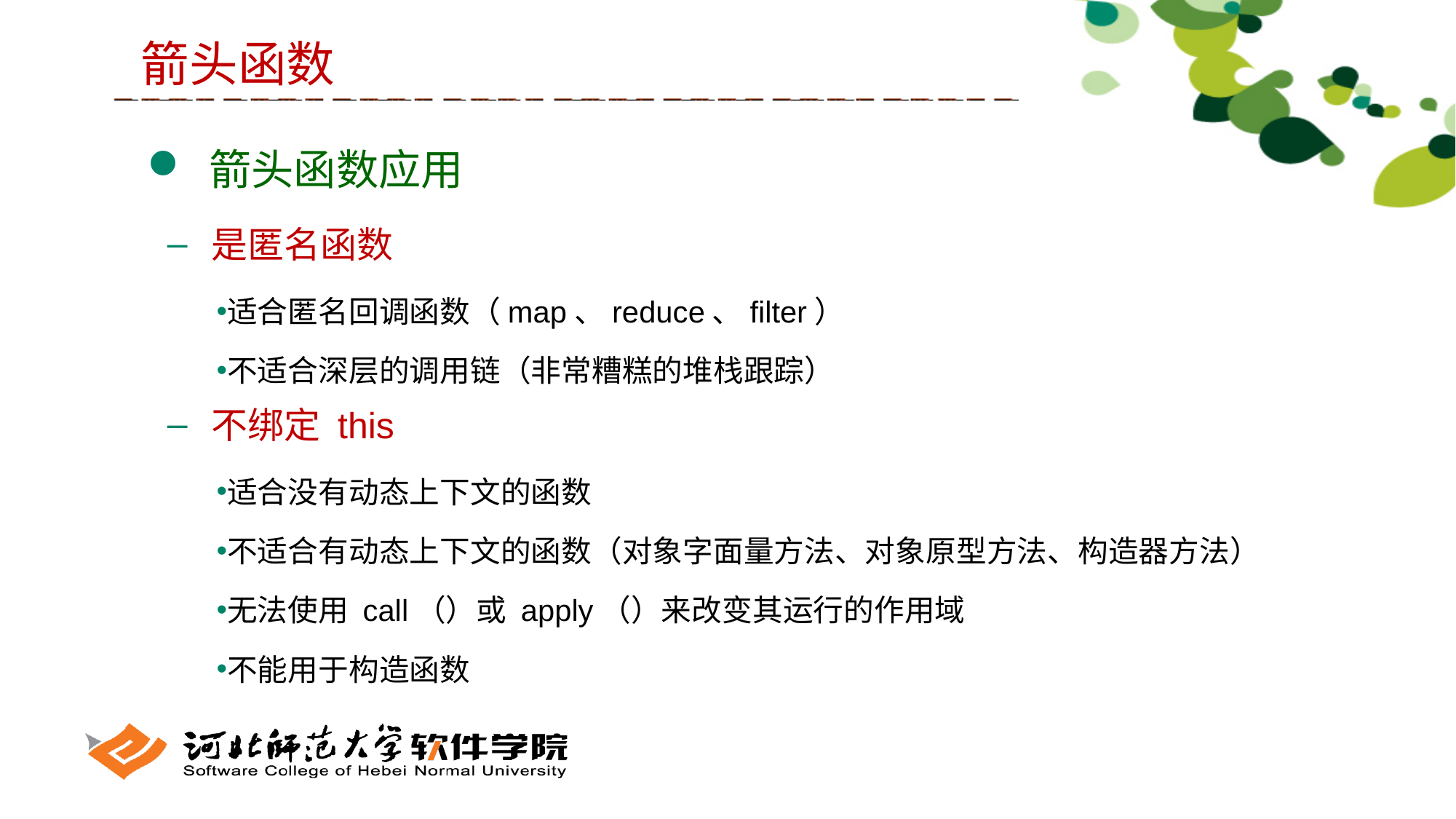

箭头函数

 箭头函数应用
 是匿名函数
适合匿名回调函数（map、reduce、filter）
不适合深层的调用链（非常糟糕的堆栈跟踪）
 不绑定 this
适合没有动态上下文的函数
不适合有动态上下文的函数（对象字面量方法、对象原型方法、构造器方法）
无法使用 call（）或 apply（）来改变其运行的作用域
不能用于构造函数